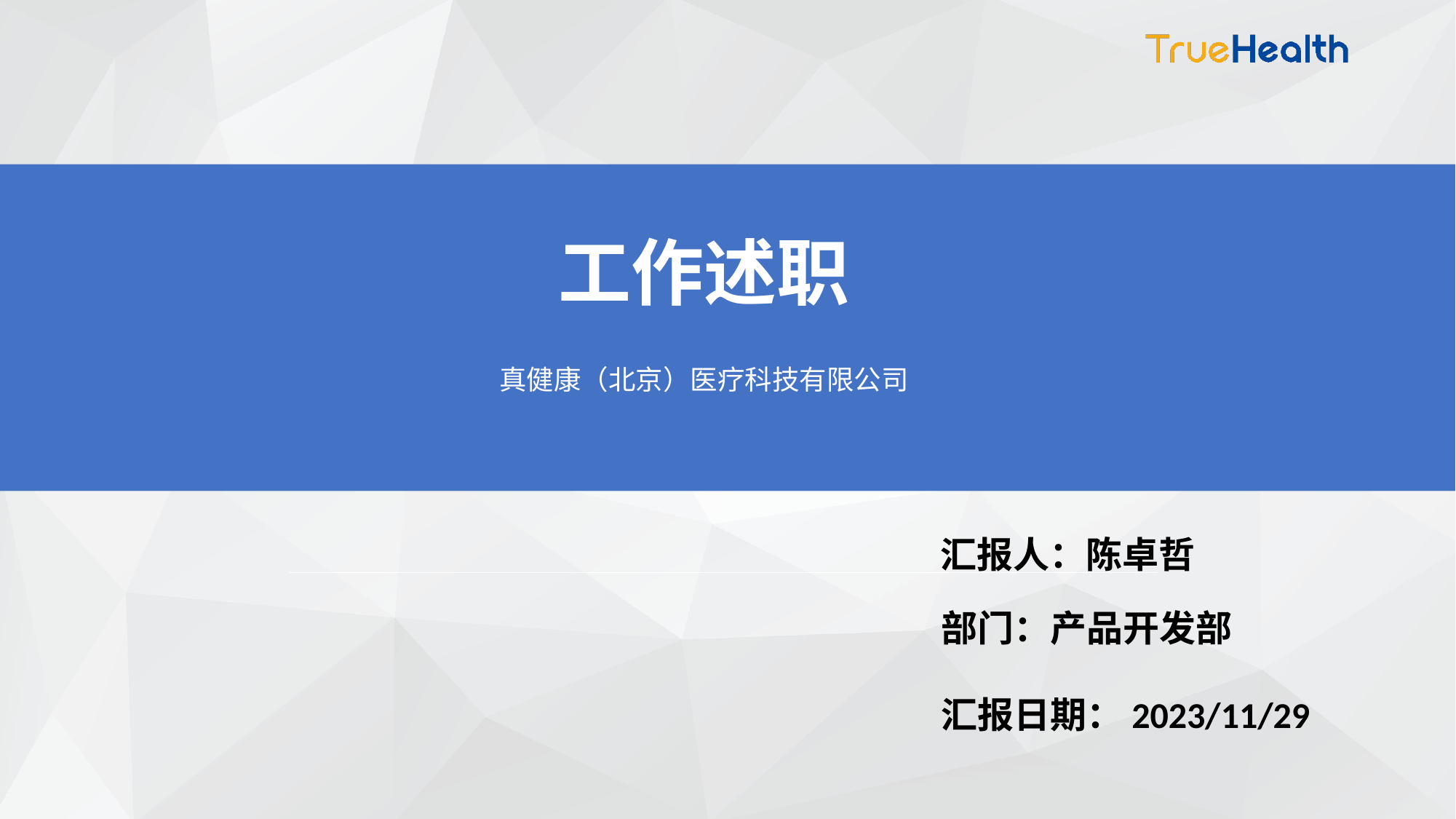

工作述职
真健康（北京）医疗科技有限公司
汇报人：陈卓哲
部门：产品开发部
汇报日期：2023/11/29